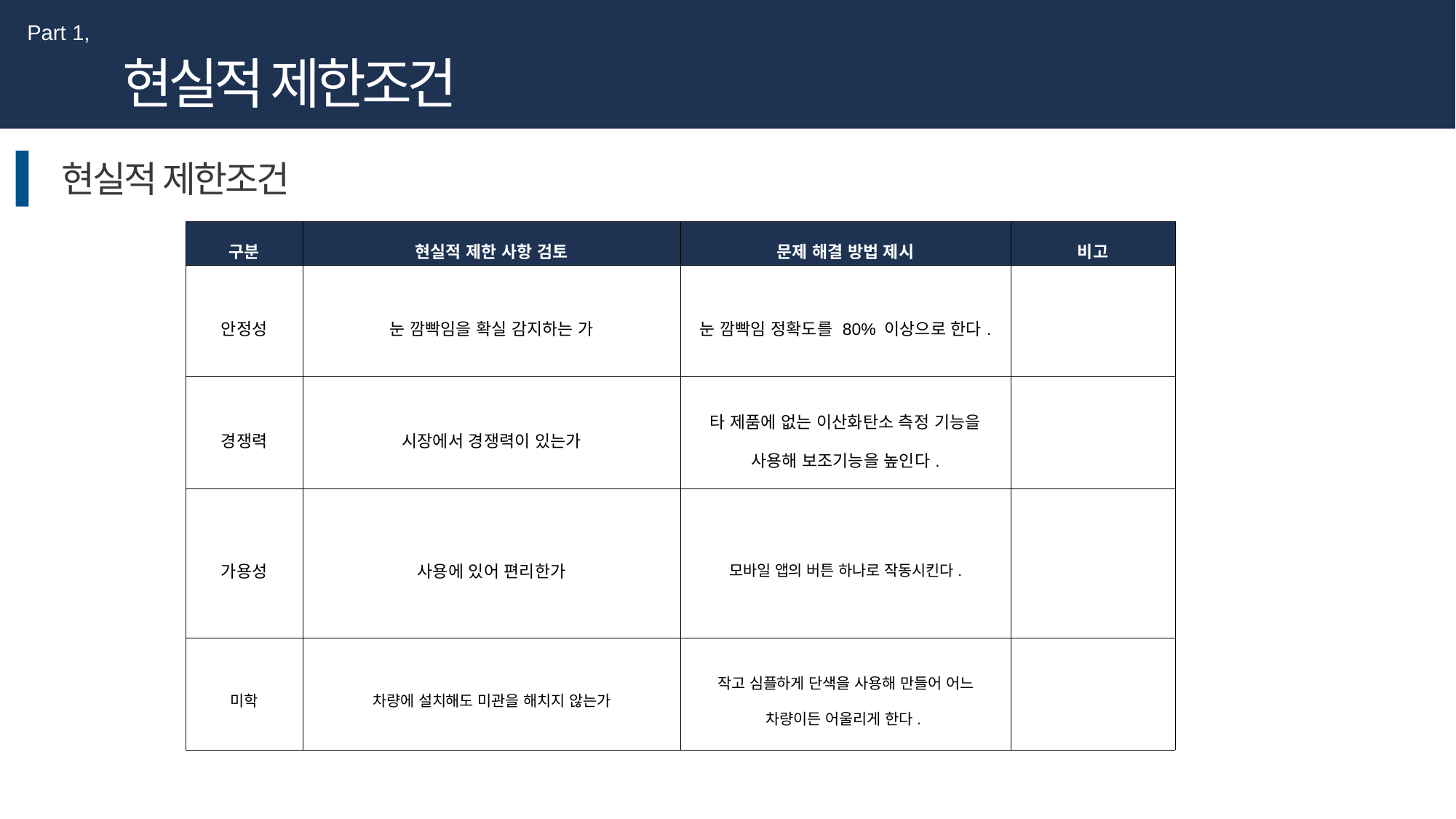

Part 1,
현실적 제한조건

현실적 제한조건
| 구분 | 현실적 제한 사항 검토 | 문제 해결 방법 제시 | 비고 |
| --- | --- | --- | --- |
| 안정성 | 눈 깜빡임을 확실 감지하는 가 | 눈 깜빡임 정확도를 80% 이상으로 한다. |  |
| 경쟁력 | 시장에서 경쟁력이 있는가 | 타 제품에 없는 이산화탄소 측정 기능을 사용해 보조기능을 높인다. |  |
| 가용성 | 사용에 있어 편리한가 | 모바일 앱의 버튼 하나로 작동시킨다. |  |
| 미학 | 차량에 설치해도 미관을 해치지 않는가 | 작고 심플하게 단색을 사용해 만들어 어느 차량이든 어울리게 한다. |  |